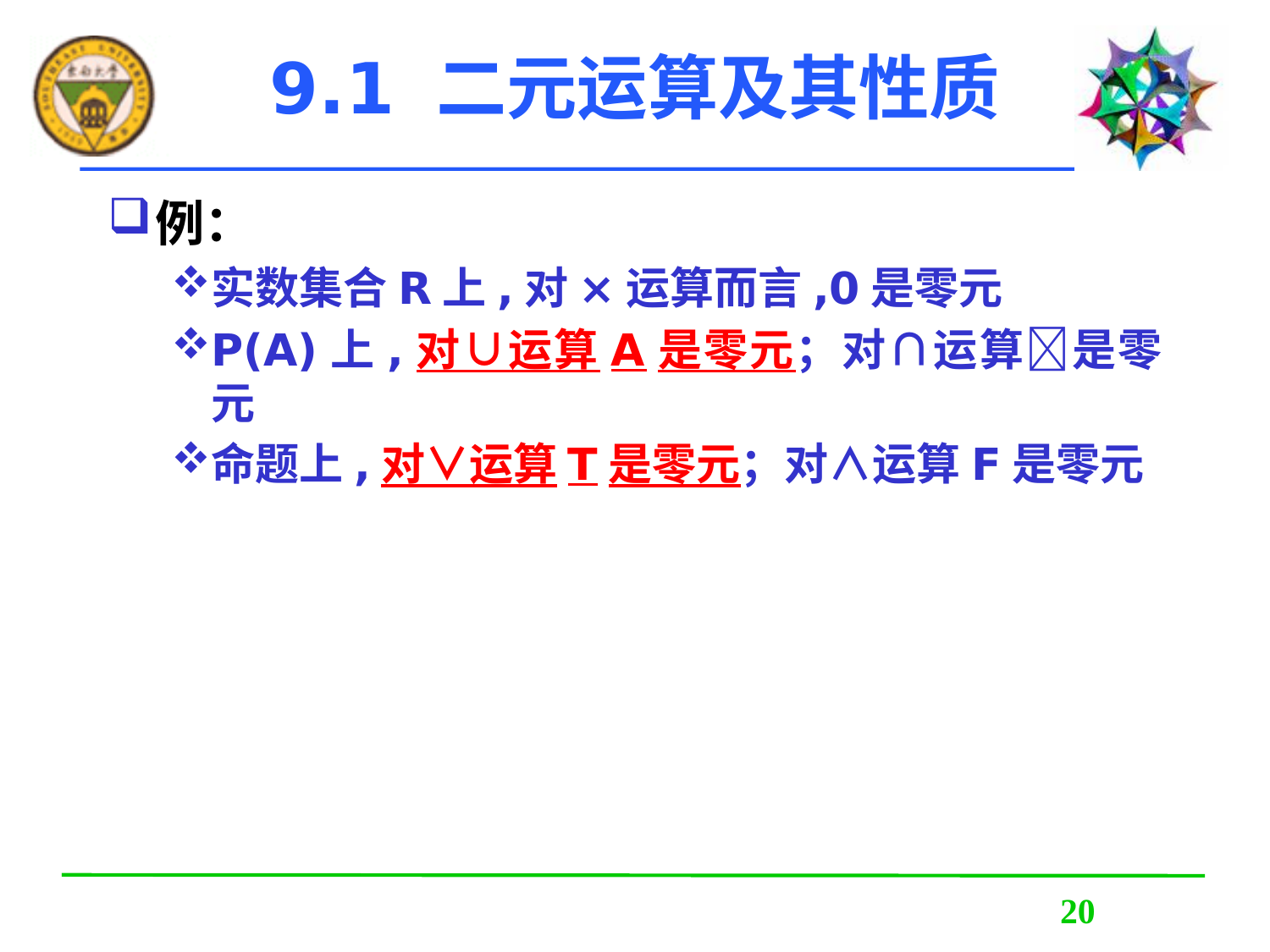

# 9.1 二元运算及其性质
例：
实数集合R上,对×运算而言,0是零元
P(A)上,对∪运算A是零元；对∩运算∅是零元
命题上,对∨运算T是零元；对∧运算F是零元